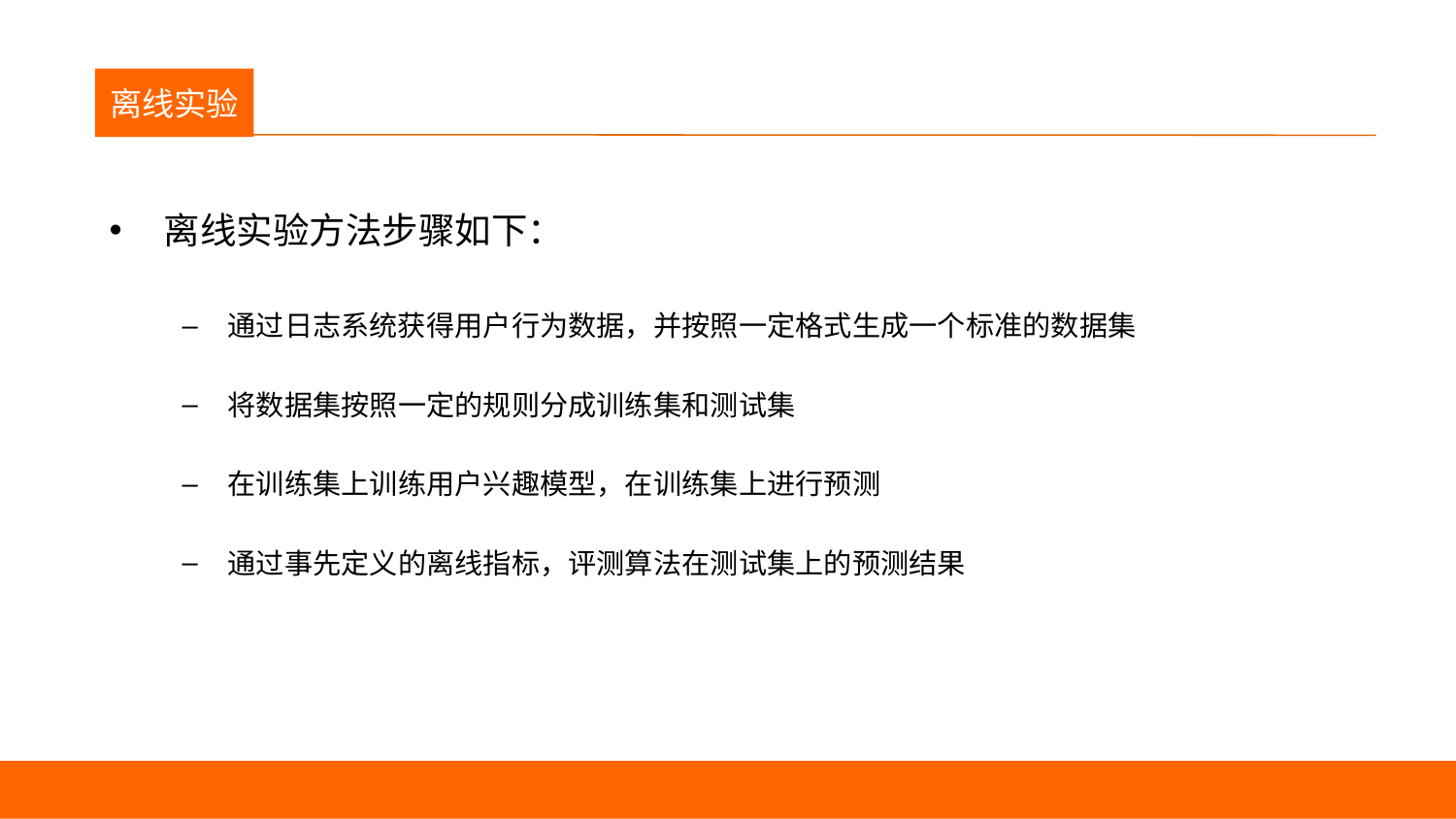

议程
离线实验

离线实验方法步骤如下：

通过日志系统获得用户行为数据，并按照一定格式生成一个标准的数据集

将数据集按照一定的规则分成训练集和测试集

在训练集上训练用户兴趣模型，在训练集上进行预测

通过事先定义的离线指标，评测算法在测试集上的预测结果